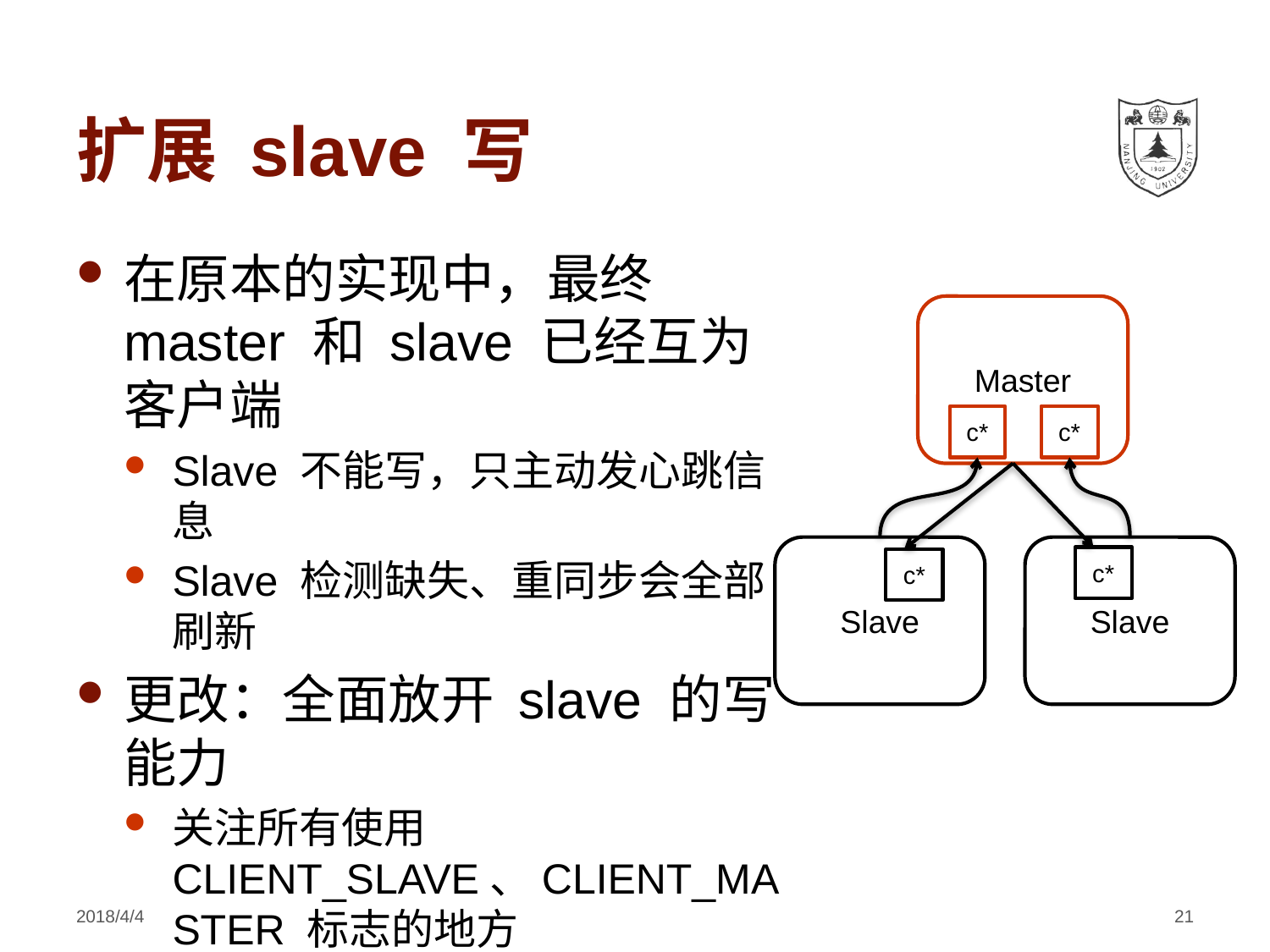

# 扩展 slave 写
在原本的实现中，最终 master 和 slave 已经互为客户端
Slave 不能写，只主动发心跳信息
Slave 检测缺失、重同步会全部 刷新
更改：全面放开 slave 的写能力
关注所有使用 CLIENT_SLAVE、CLIENT_MASTER 标志的地方
Master
c*
c*
Slave
c*
Slave
c*
2018/4/4

21